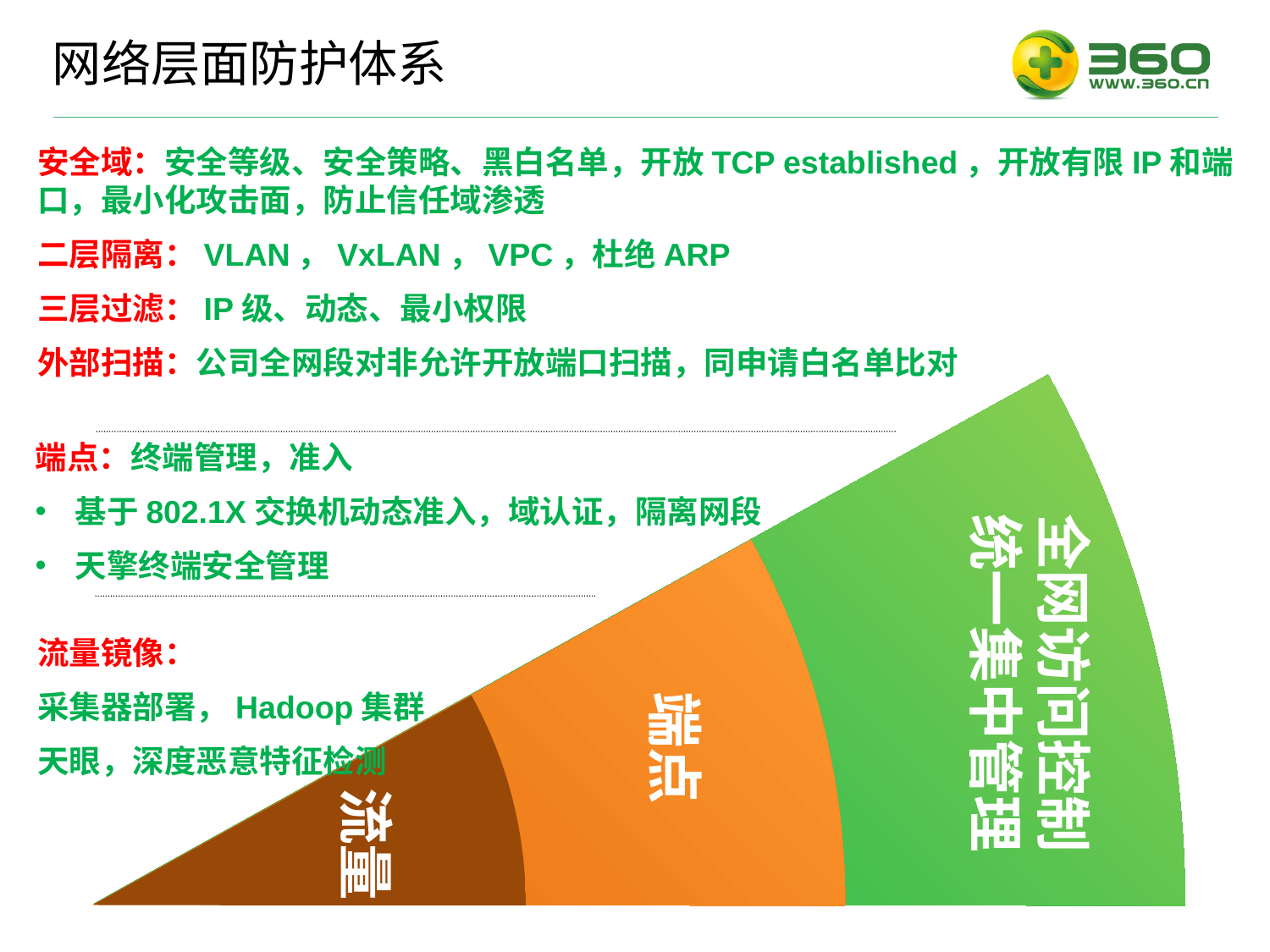

网络层面防护体系
安全域：安全等级、安全策略、黑白名单，开放TCP established，开放有限IP和端口，最小化攻击面，防止信任域渗透
二层隔离：VLAN，VxLAN，VPC，杜绝ARP
三层过滤：IP级、动态、最小权限
外部扫描：公司全网段对非允许开放端口扫描，同申请白名单比对

端点：终端管理，准入
基于802.1X交换机动态准入，域认证，隔离网段
天擎终端安全管理

全网访问控制
统一集中管理

流量镜像：
采集器部署，Hadoop集群
天眼，深度恶意特征检测
端点

流量